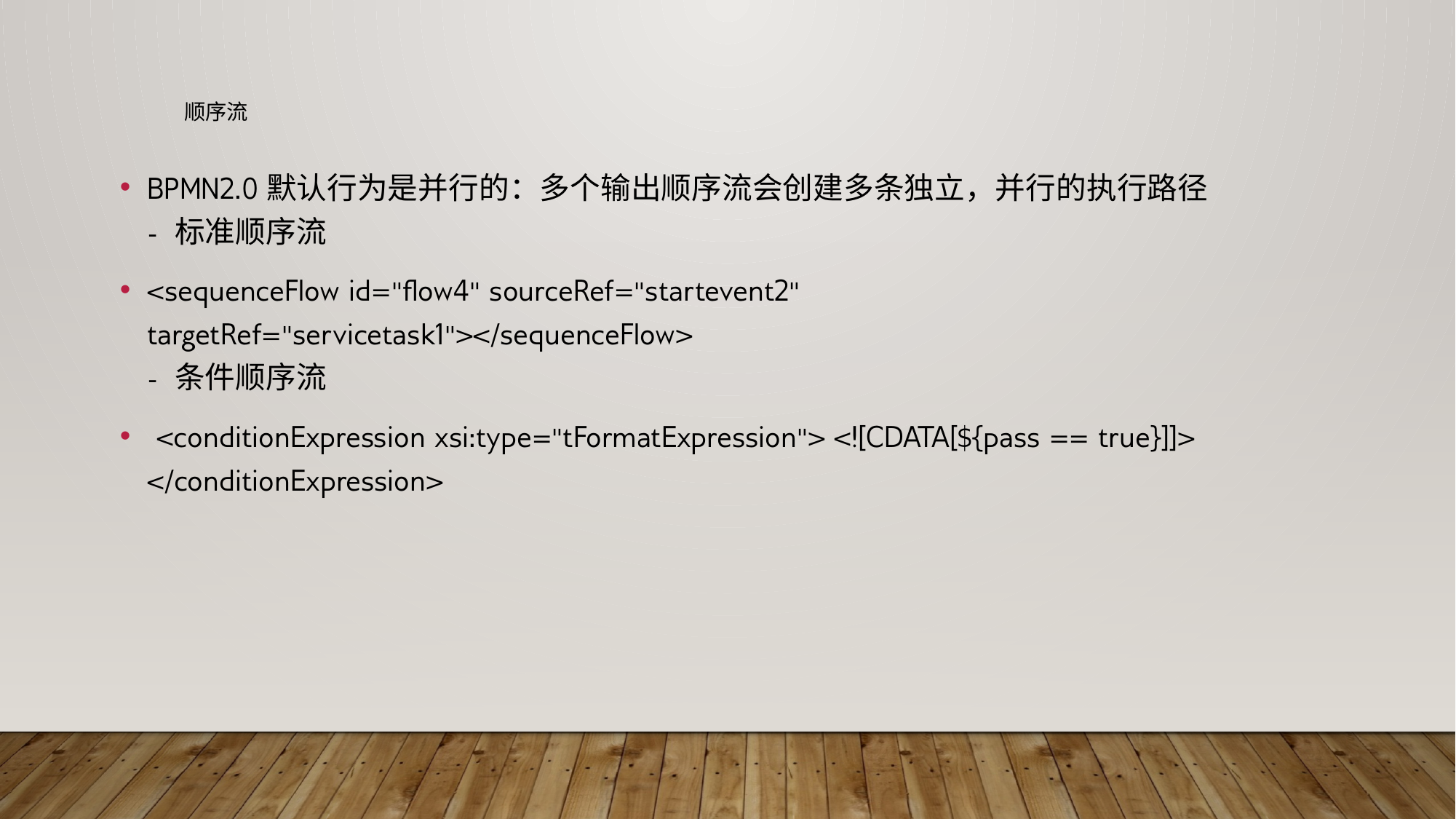

# 顺序流
BPMN2.0默认行为是并行的：多个输出顺序流会创建多条独立，并行的执行路径
- 标准顺序流
<sequenceFlow id="flow4" sourceRef="startevent2" targetRef="servicetask1"></sequenceFlow>
- 条件顺序流
 <conditionExpression xsi:type="tFormatExpression"> <![CDATA[${pass == true}]]> </conditionExpression>